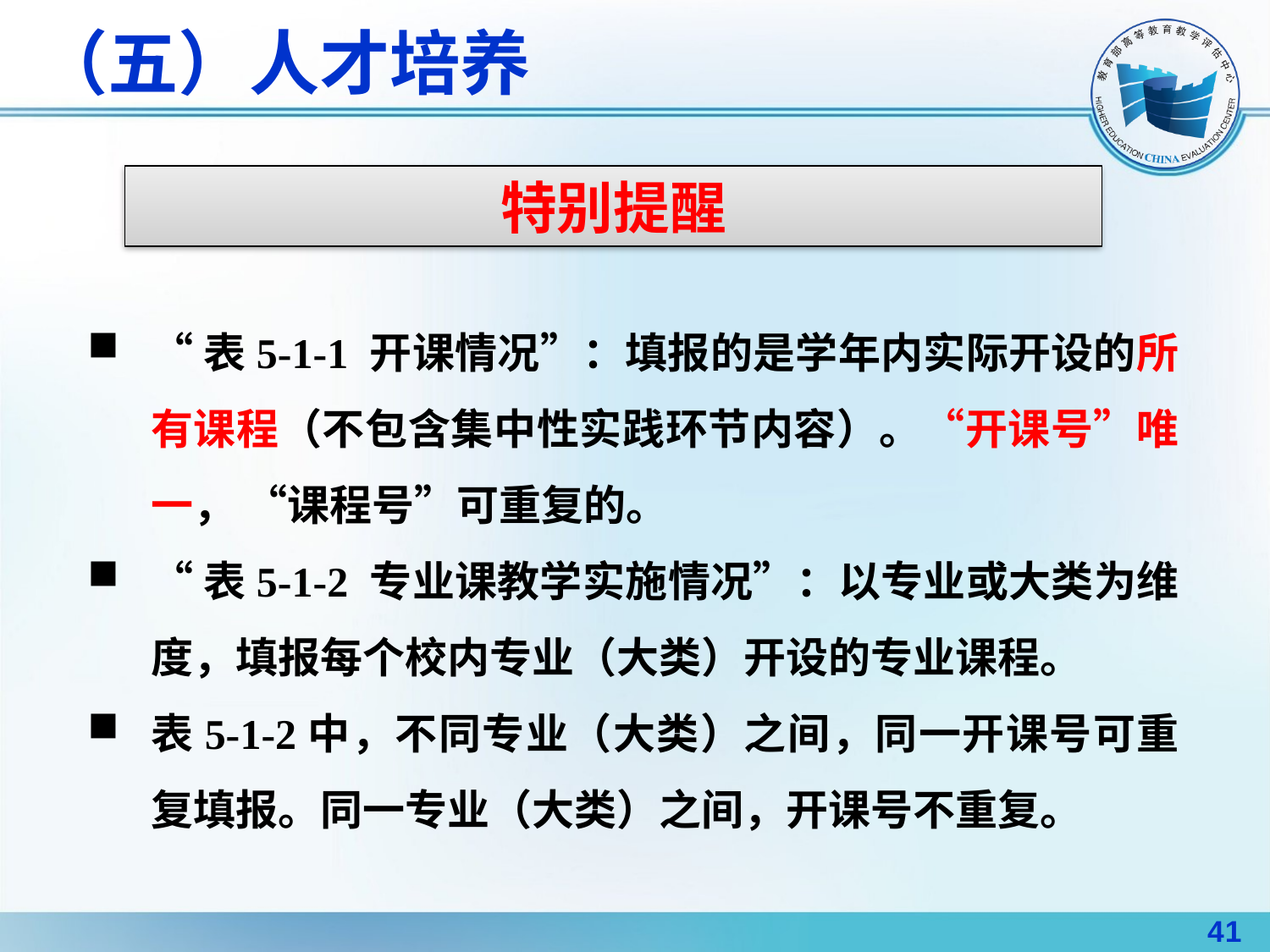

# （五）人才培养
特别提醒
“表5-1-1 开课情况”：填报的是学年内实际开设的所有课程（不包含集中性实践环节内容）。“开课号”唯一， “课程号”可重复的。
“表5-1-2 专业课教学实施情况”：以专业或大类为维度，填报每个校内专业（大类）开设的专业课程。
表5-1-2中，不同专业（大类）之间，同一开课号可重复填报。同一专业（大类）之间，开课号不重复。